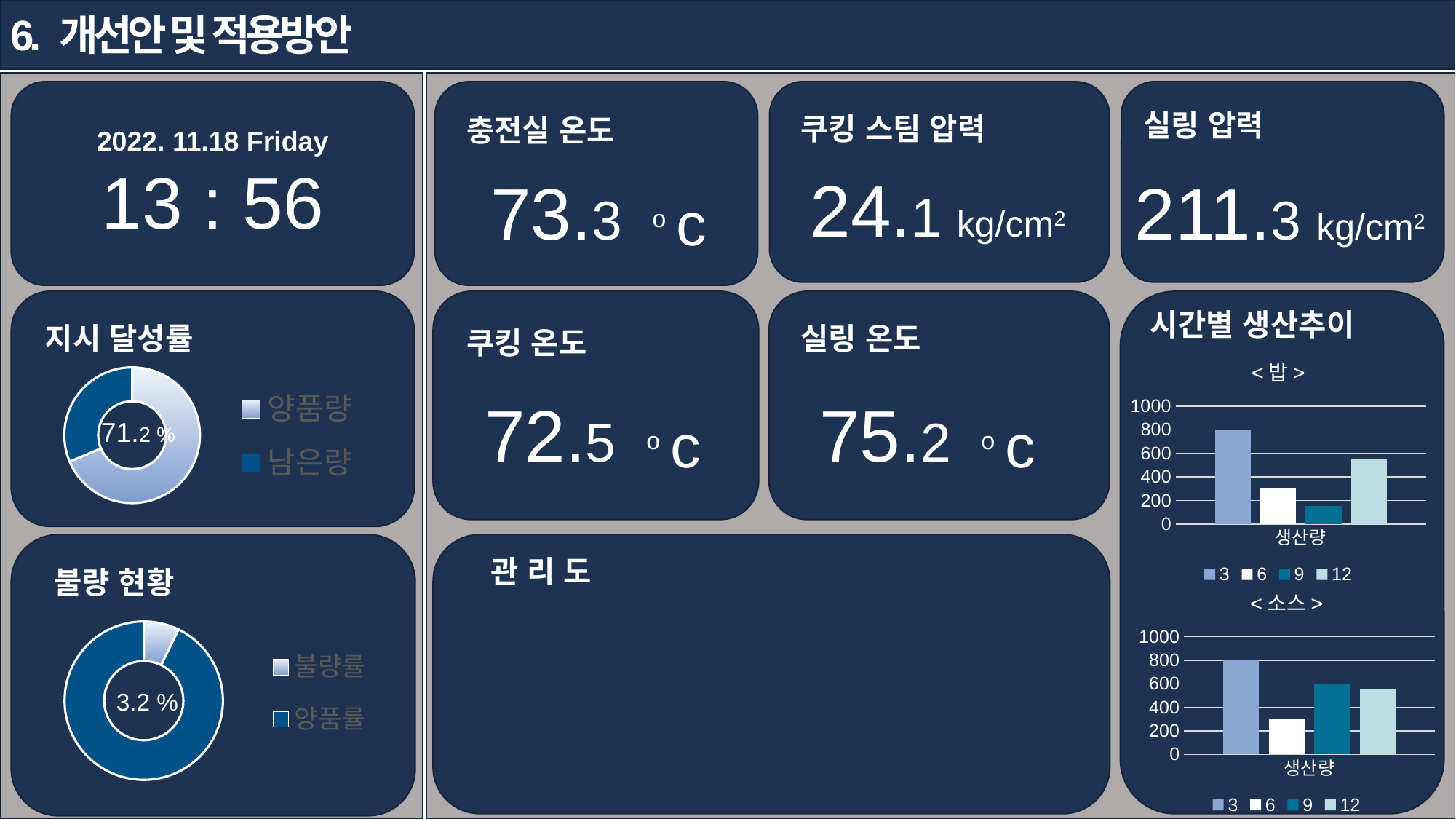

6. 개선안 및 적용방안

2022. 11.18 Friday
13 : 56

실링 압력
쿠킹 스팀 압력
충전실 온도
24.1 kg/cm2
73.3  o
211.3 kg/cm2
c

시간별 생산추이
지시 달성률
실링 온도
쿠킹 온도

### Chart: <밥>

| Category | 3 | 6 | 9 | 12 |
|---|---|---|---|---|
| 생산량 | 800.0 | 300.0 | 150.0 | 550.0 |

### Chart

| Category | 판매 |
|---|---|
| 양품량 | 7.0 |
| 남은량 | 3.2 |
72.5  o
75.2  o
c
c
71.2 %

관 리 도
불량 현황

### Chart: <소스>

| Category | 3 | 6 | 9 | 12 |
|---|---|---|---|---|
| 생산량 | 800.0 | 300.0 | 600.0 | 550.0 |

### Chart

| Category | 판매 |
|---|---|
| 불량률 | 0.25 |
| 양품률 | 3.2 |
3.2 %